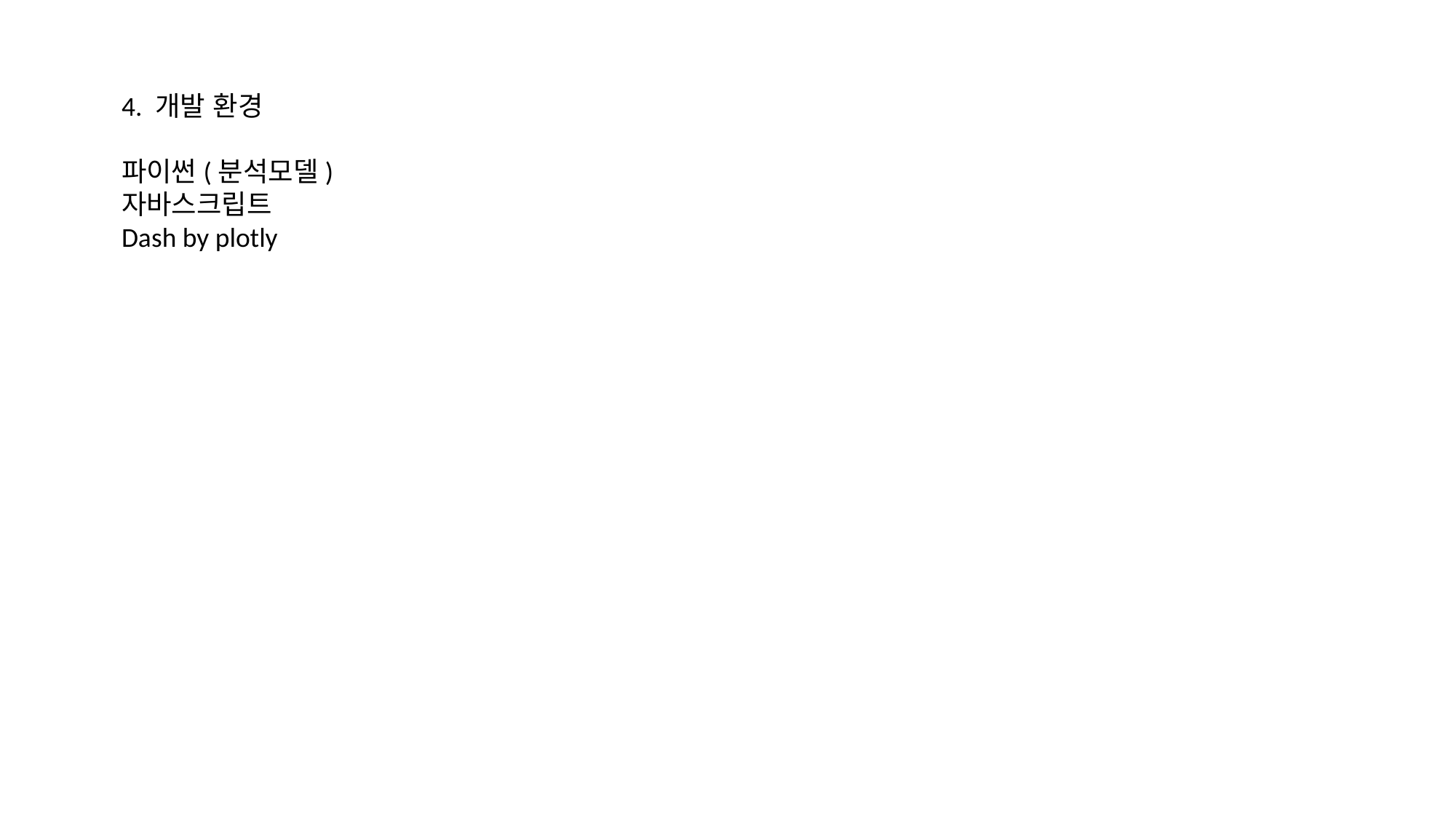

4. 개발 환경

파이썬(분석모델)
자바스크립트
Dash by plotly